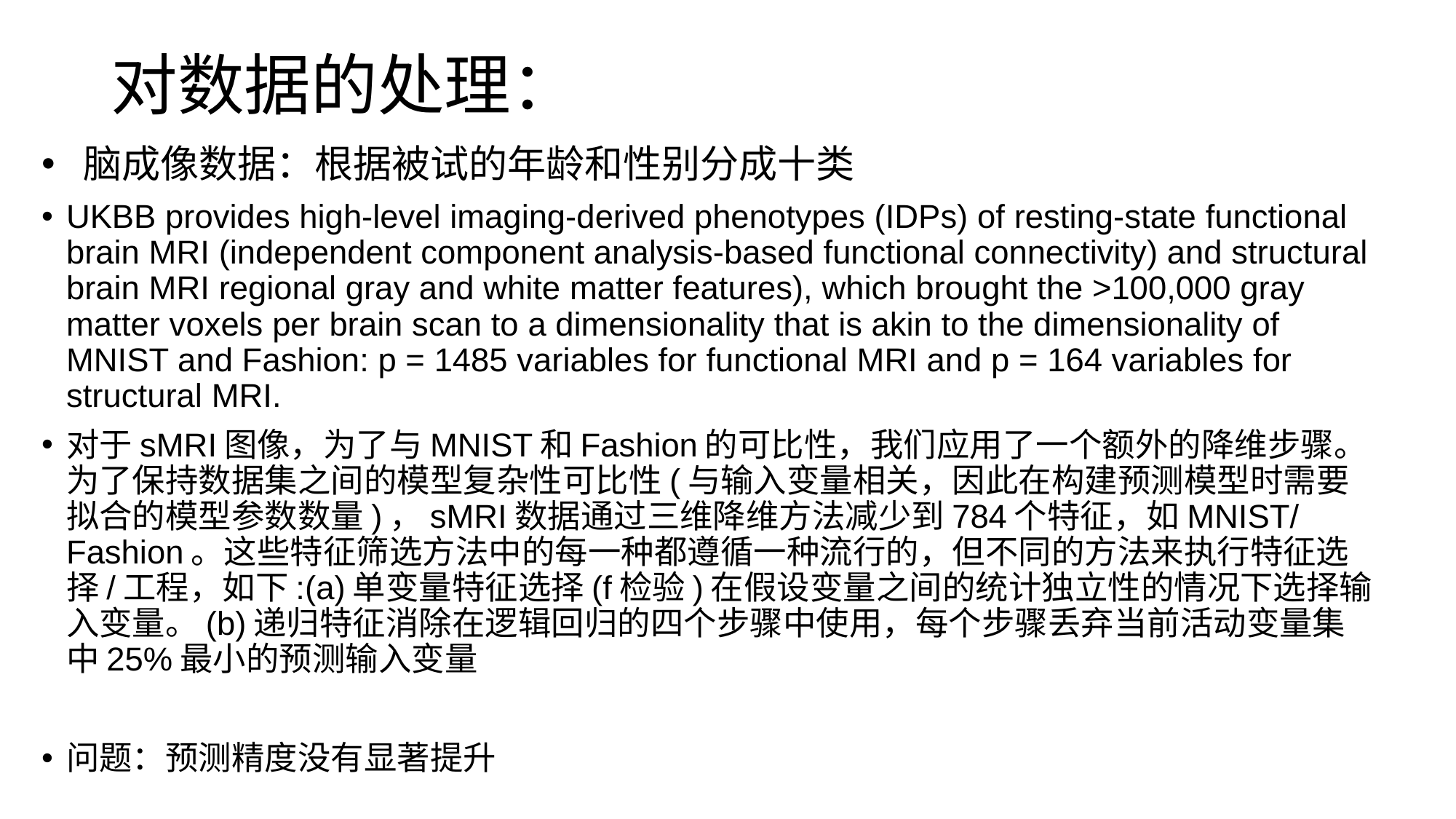

# 对数据的处理：
 脑成像数据：根据被试的年龄和性别分成十类
UKBB provides high-level imaging-derived phenotypes (IDPs) of resting-state functional brain MRI (independent component analysis-based functional connectivity) and structural brain MRI regional gray and white matter features), which brought the >100,000 gray matter voxels per brain scan to a dimensionality that is akin to the dimensionality of MNIST and Fashion: p = 1485 variables for functional MRI and p = 164 variables for structural MRI.
对于sMRI图像，为了与MNIST和Fashion的可比性，我们应用了一个额外的降维步骤。为了保持数据集之间的模型复杂性可比性(与输入变量相关，因此在构建预测模型时需要拟合的模型参数数量)，sMRI数据通过三维降维方法减少到784个特征，如MNIST/Fashion。这些特征筛选方法中的每一种都遵循一种流行的，但不同的方法来执行特征选择/工程，如下:(a)单变量特征选择(f检验)在假设变量之间的统计独立性的情况下选择输入变量。(b)递归特征消除在逻辑回归的四个步骤中使用，每个步骤丢弃当前活动变量集中25%最小的预测输入变量

问题：预测精度没有显著提升